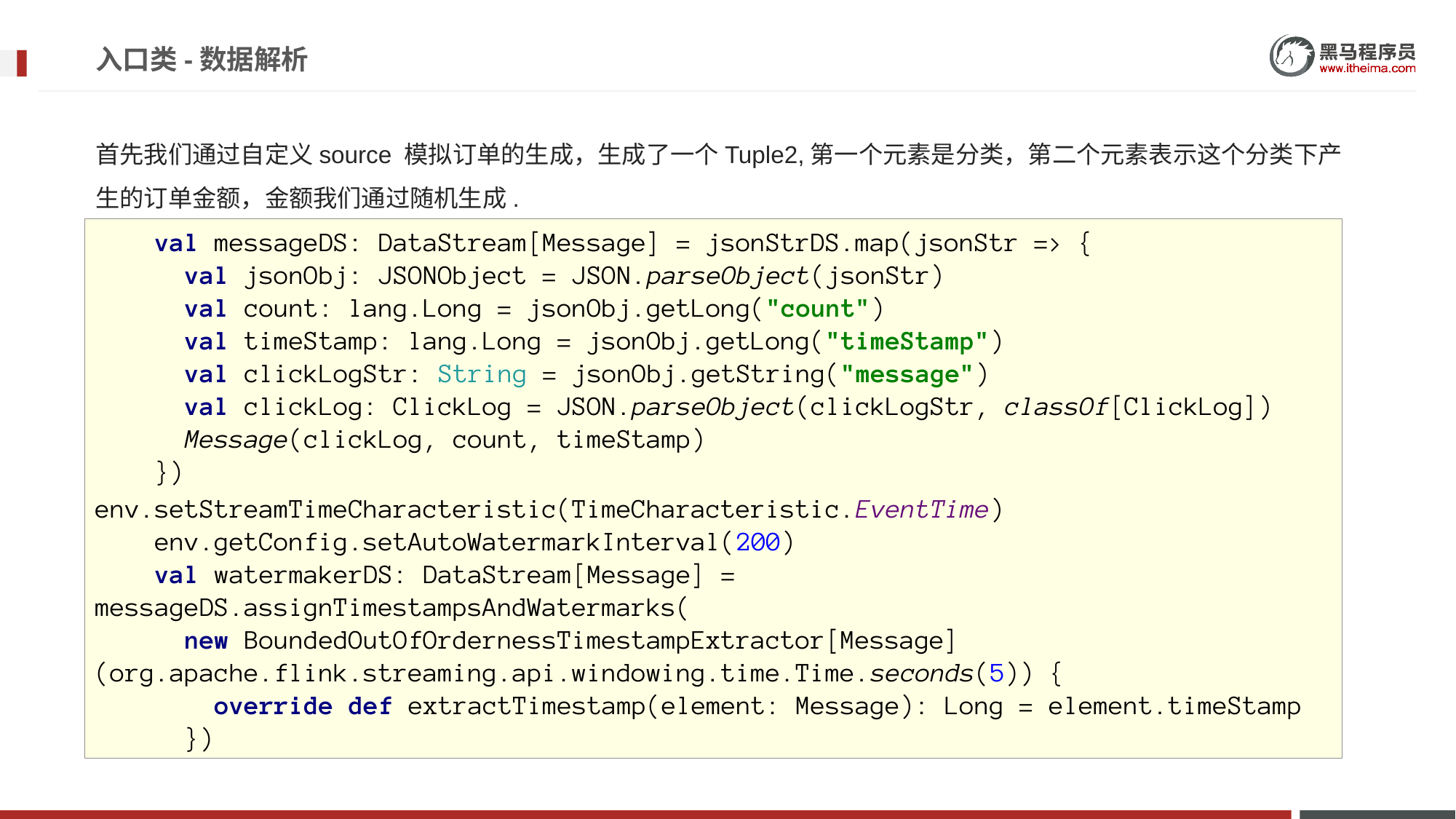

# 入口类-数据解析
首先我们通过自定义source 模拟订单的生成，生成了一个Tuple2,第一个元素是分类，第二个元素表示这个分类下产生的订单金额，金额我们通过随机生成.
    val messageDS: DataStream[Message] = jsonStrDS.map(jsonStr => {
      val jsonObj: JSONObject = JSON.parseObject(jsonStr)
      val count: lang.Long = jsonObj.getLong("count")
      val timeStamp: lang.Long = jsonObj.getLong("timeStamp")
      val clickLogStr: String = jsonObj.getString("message")
      val clickLog: ClickLog = JSON.parseObject(clickLogStr, classOf[ClickLog])
      Message(clickLog, count, timeStamp)
    })
env.setStreamTimeCharacteristic(TimeCharacteristic.EventTime)
    env.getConfig.setAutoWatermarkInterval(200)
    val watermakerDS: DataStream[Message] = messageDS.assignTimestampsAndWatermarks(
      new BoundedOutOfOrdernessTimestampExtractor[Message](org.apache.flink.streaming.api.windowing.time.Time.seconds(5)) {
        override def extractTimestamp(element: Message): Long = element.timeStamp
      })